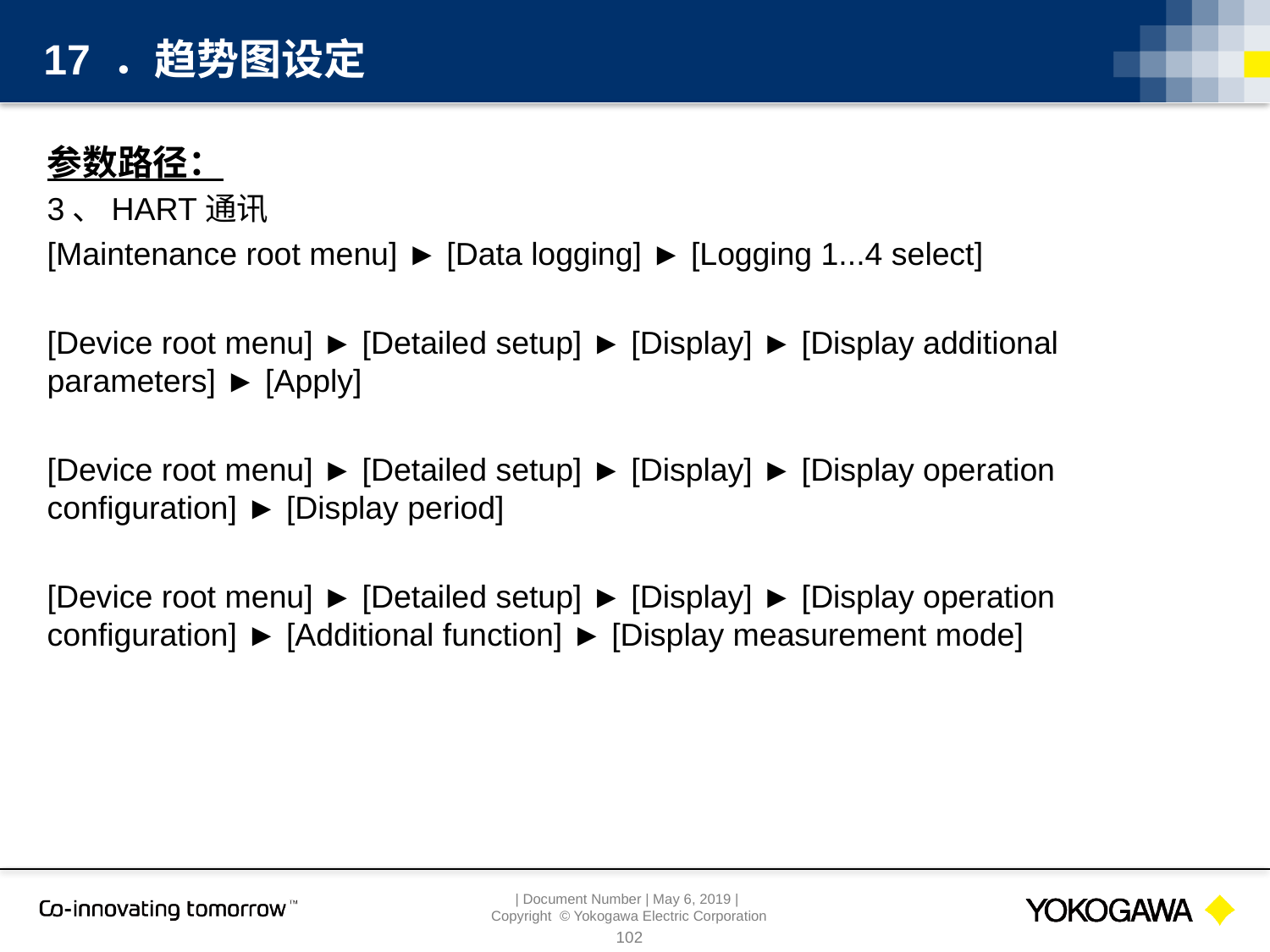

17 ．趋势图设定
参数路径：
3、HART通讯
[Maintenance root menu] ► [Data logging] ► [Logging 1...4 select]

[Device root menu] ► [Detailed setup] ► [Display] ► [Display additional parameters] ► [Apply]

[Device root menu] ► [Detailed setup] ► [Display] ► [Display operation configuration] ► [Display period]

[Device root menu] ► [Detailed setup] ► [Display] ► [Display operation configuration] ► [Additional function] ► [Display measurement mode]